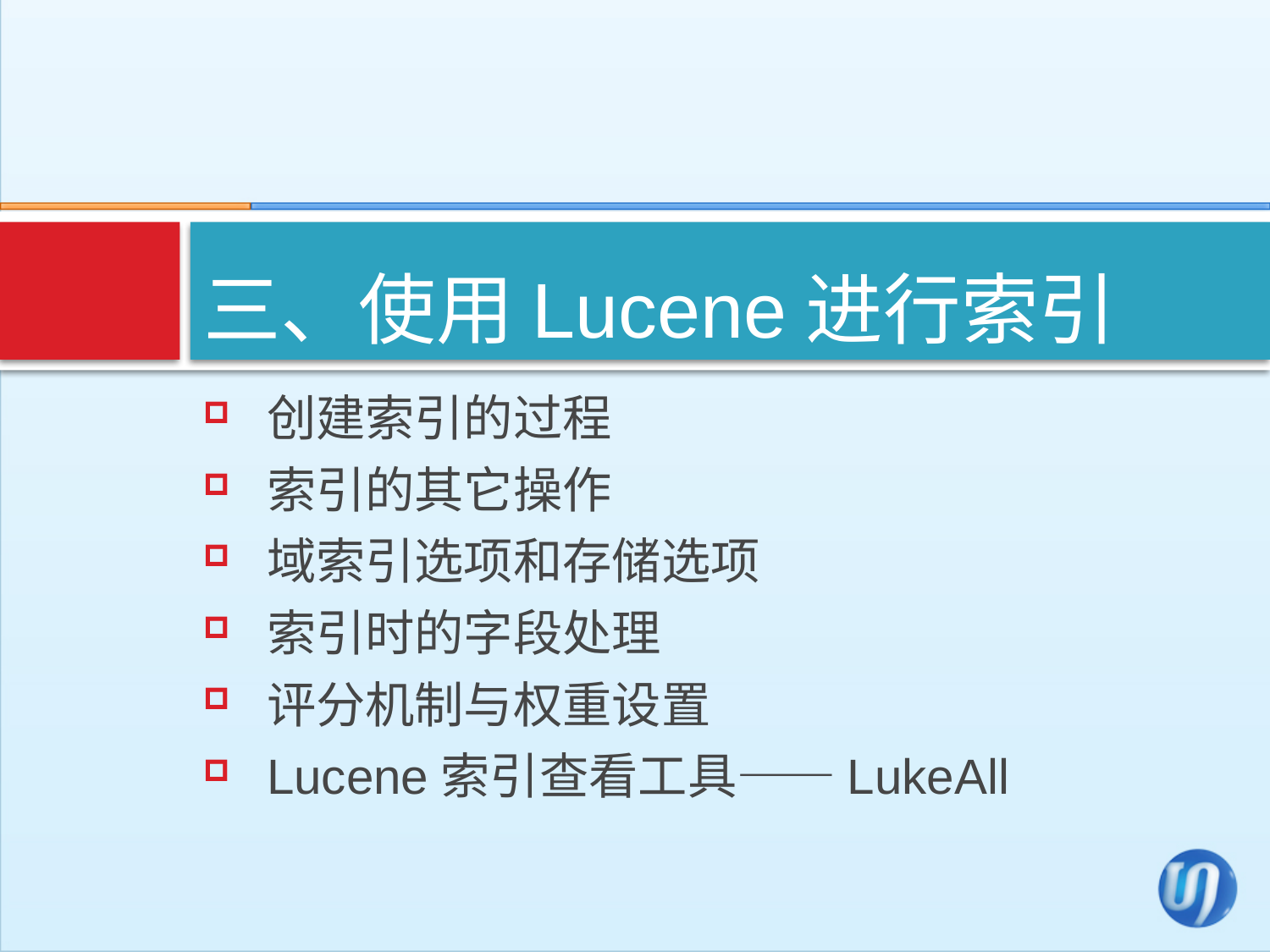

# 三、使用Lucene进行索引
创建索引的过程
索引的其它操作
域索引选项和存储选项
索引时的字段处理
评分机制与权重设置
Lucene索引查看工具——LukeAll